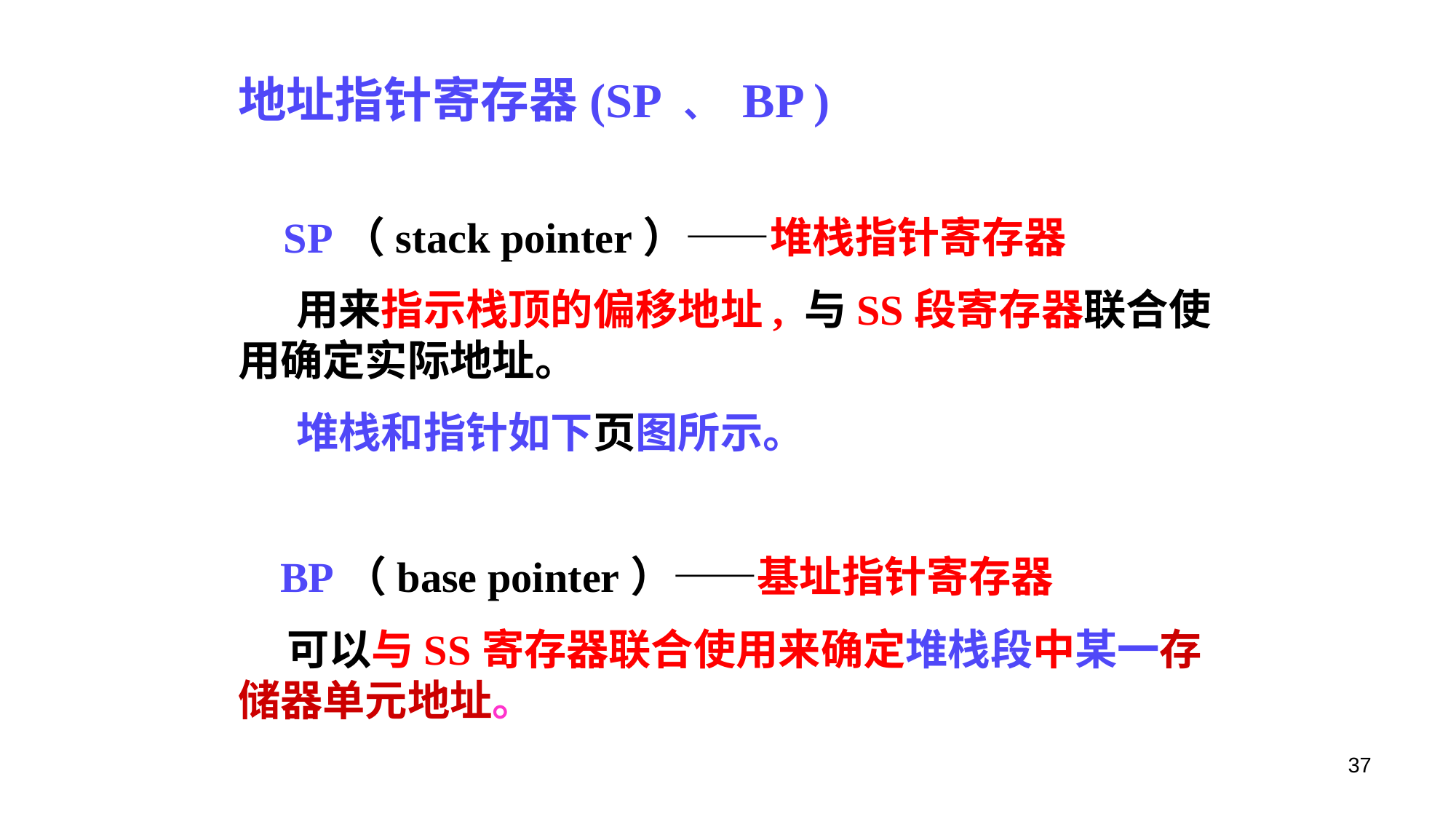

地址指针寄存器(SP 、 BP )

     SP（stack pointer）——堆栈指针寄存器
     用来指示栈顶的偏移地址, 与SS段寄存器联合使用确定实际地址。
     堆栈和指针如下页图所示。

    BP（base pointer）——基址指针寄存器
    可以与SS寄存器联合使用来确定堆栈段中某一存储器单元地址。
37